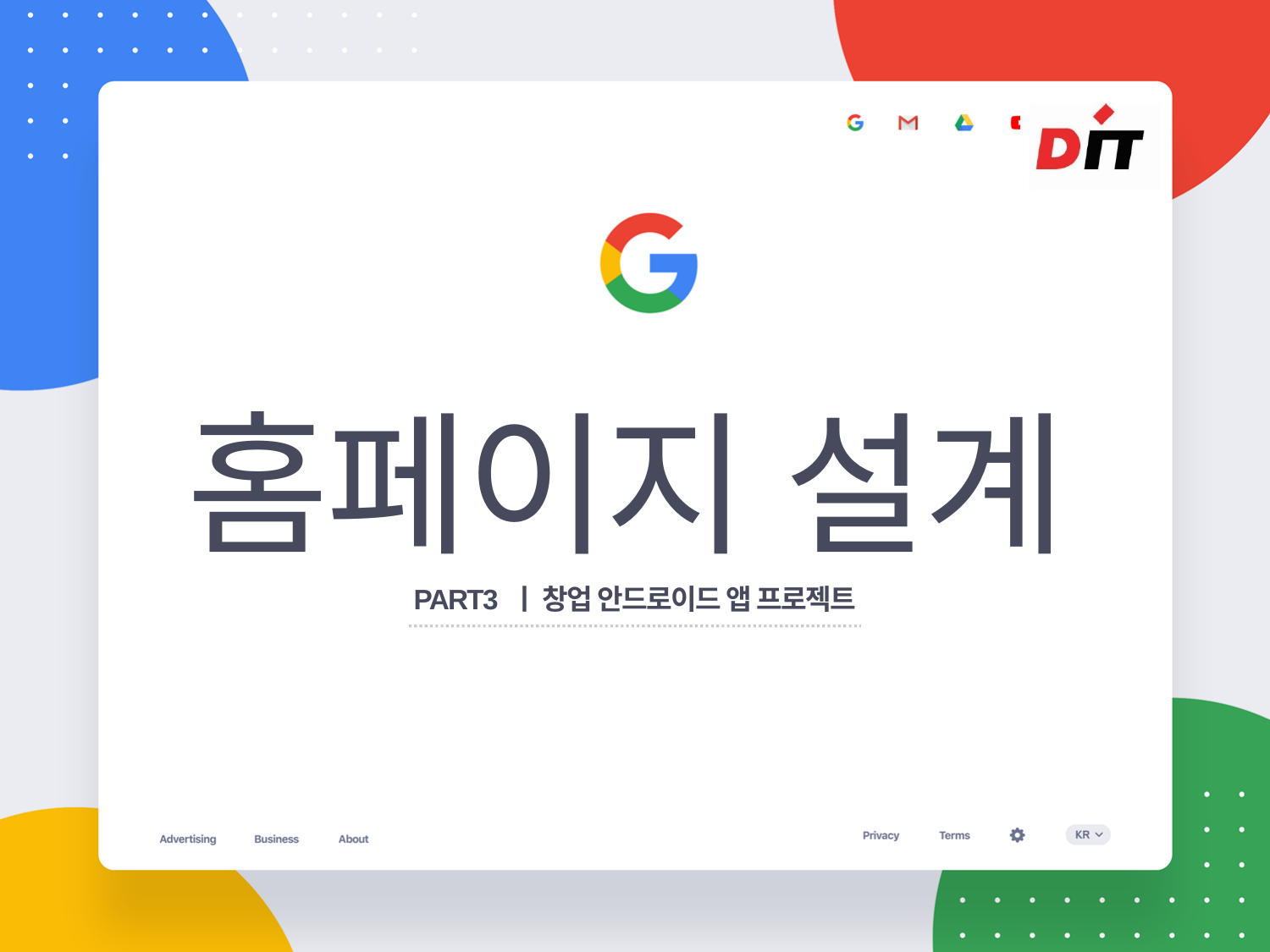

홈페이지 설계

PART3 ㅣ 창업 안드로이드 앱 프로젝트